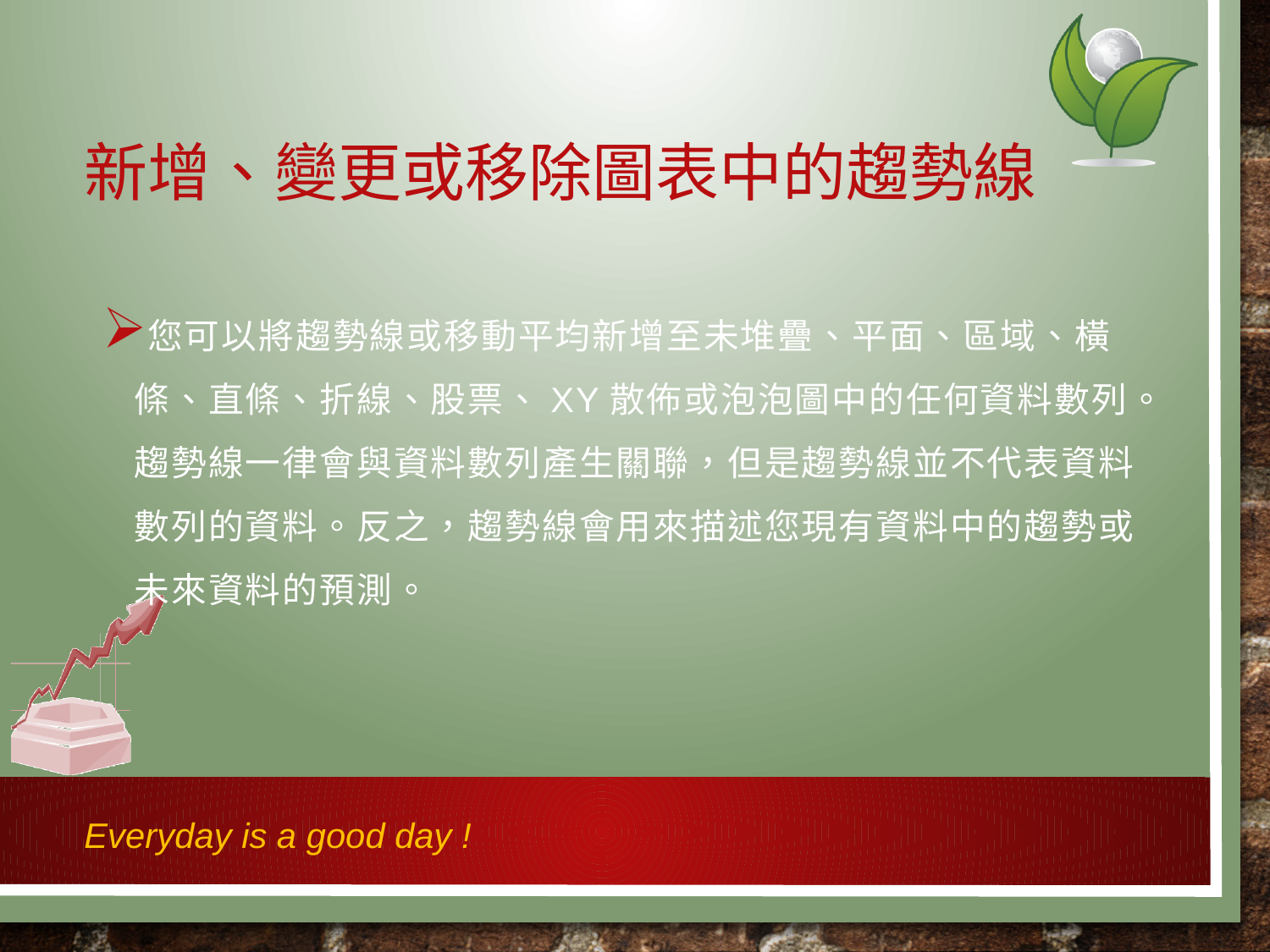

# 新增、變更或移除圖表中的趨勢線
您可以將趨勢線或移動平均新增至未堆疊、平面、區域、橫條、直條、折線、股票、XY散佈或泡泡圖中的任何資料數列。趨勢線一律會與資料數列產生關聯，但是趨勢線並不代表資料數列的資料。反之，趨勢線會用來描述您現有資料中的趨勢或未來資料的預測。
Everyday is a good day !